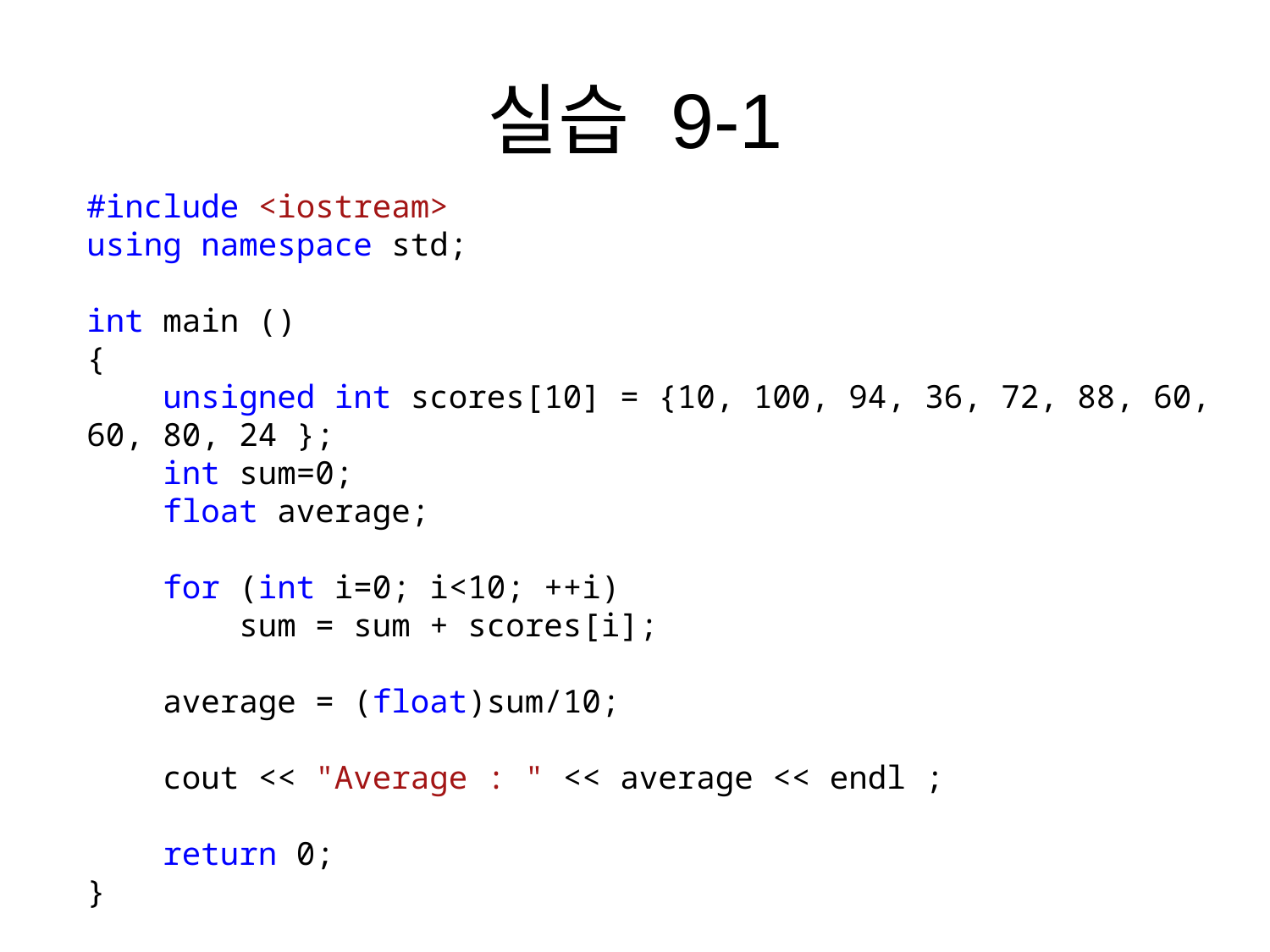

# 실습 9-1
#include <iostream>
using namespace std;

int main ()
{
    unsigned int scores[10] = {10, 100, 94, 36, 72, 88, 60, 60, 80, 24 };
    int sum=0;
    float average;

    for (int i=0; i<10; ++i)
        sum = sum + scores[i];

    average = (float)sum/10;

    cout << "Average : " << average << endl ;

    return 0;
}